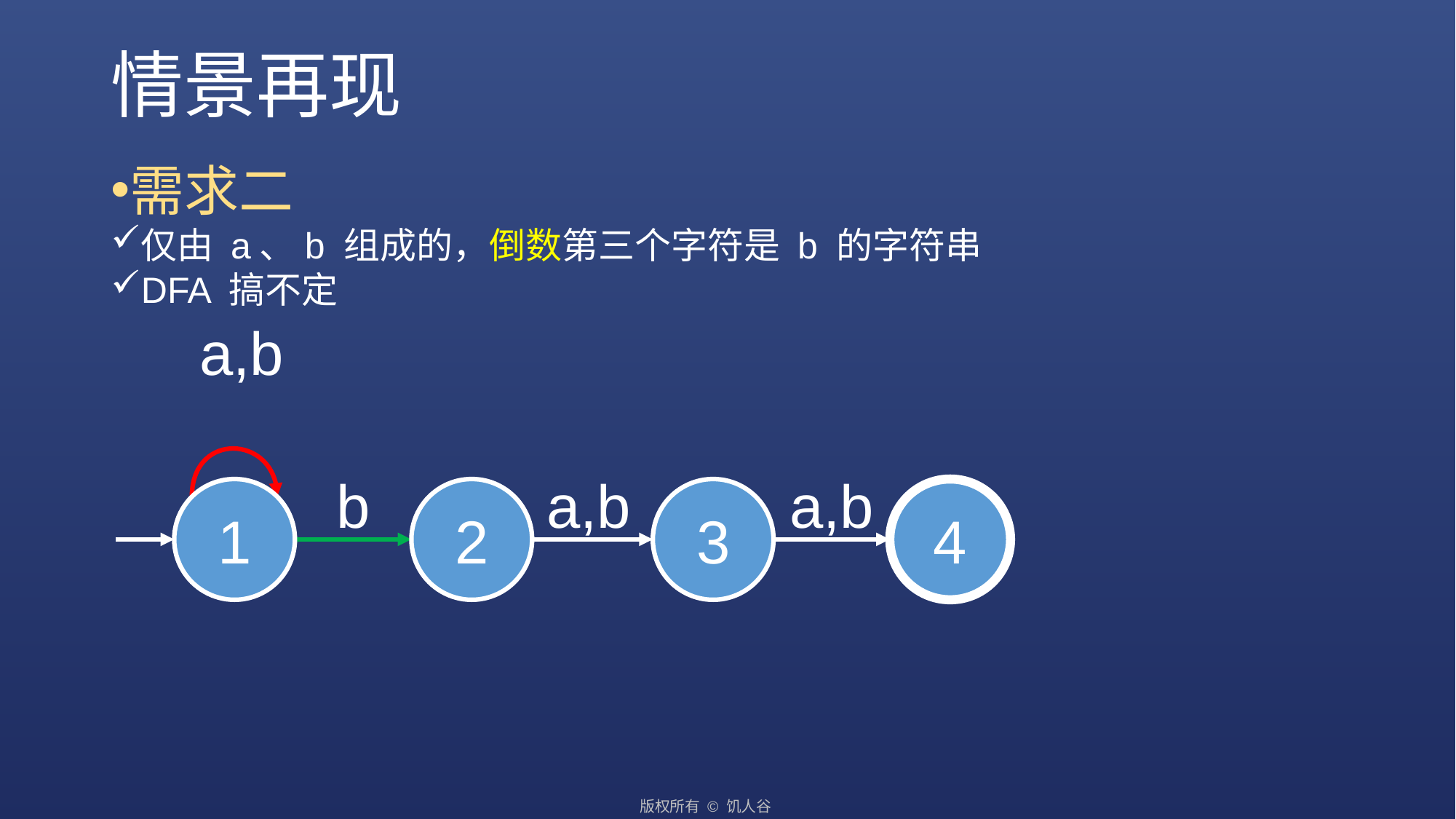

# 情景再现
需求二
仅由 a、b 组成的，倒数第三个字符是 b 的字符串
DFA 搞不定

问题来了，状态 1 读到 b 的时候，到底会切回状态 1 还是切到状态 2 呢？
a,b
b
a,b
a,b
1
2
3
4